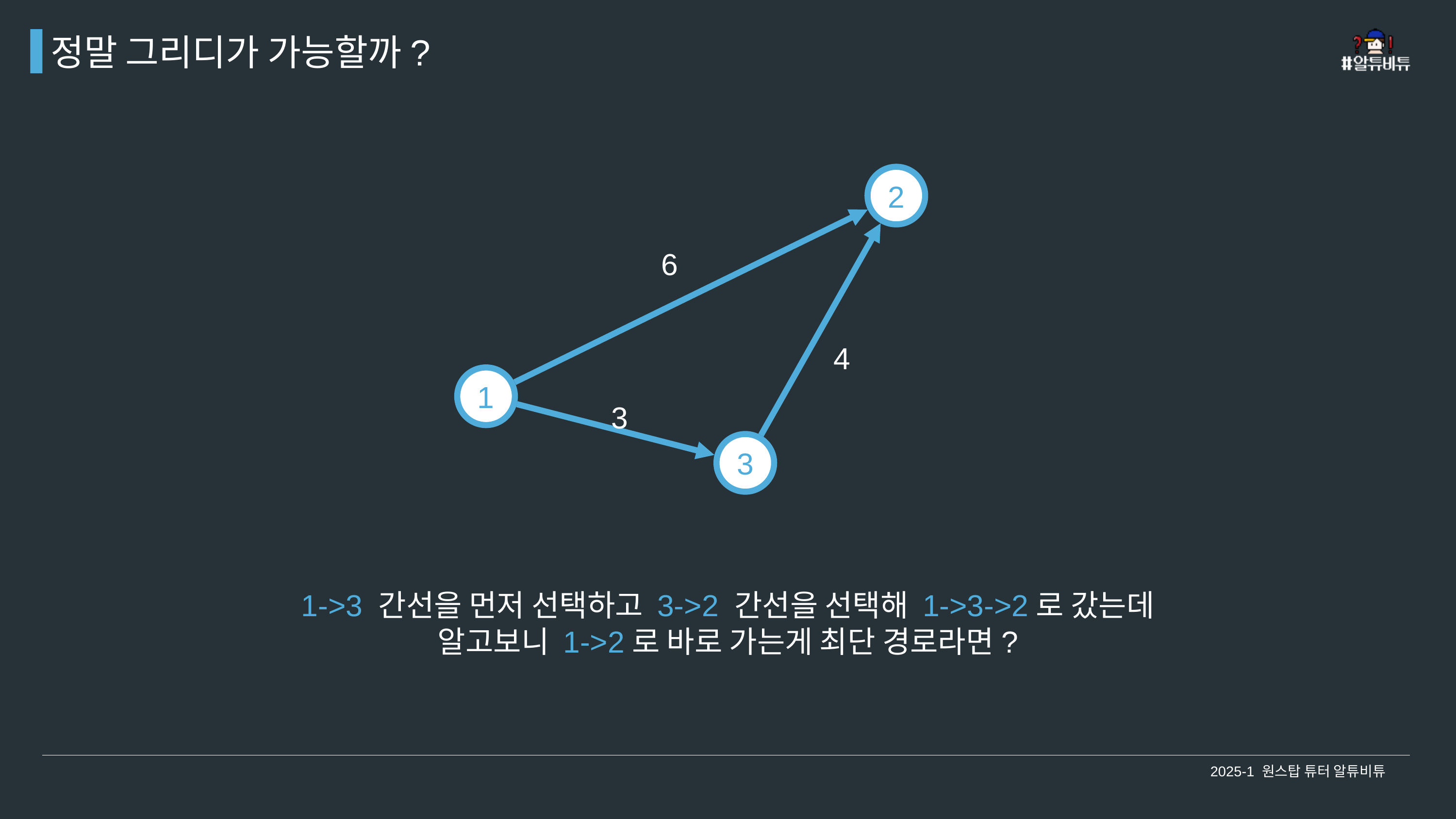

정말 그리디가 가능할까?

2

6
4

1
3

3
1->3 간선을 먼저 선택하고 3->2 간선을 선택해 1->3->2로 갔는데
알고보니 1->2로 바로 가는게 최단 경로라면?